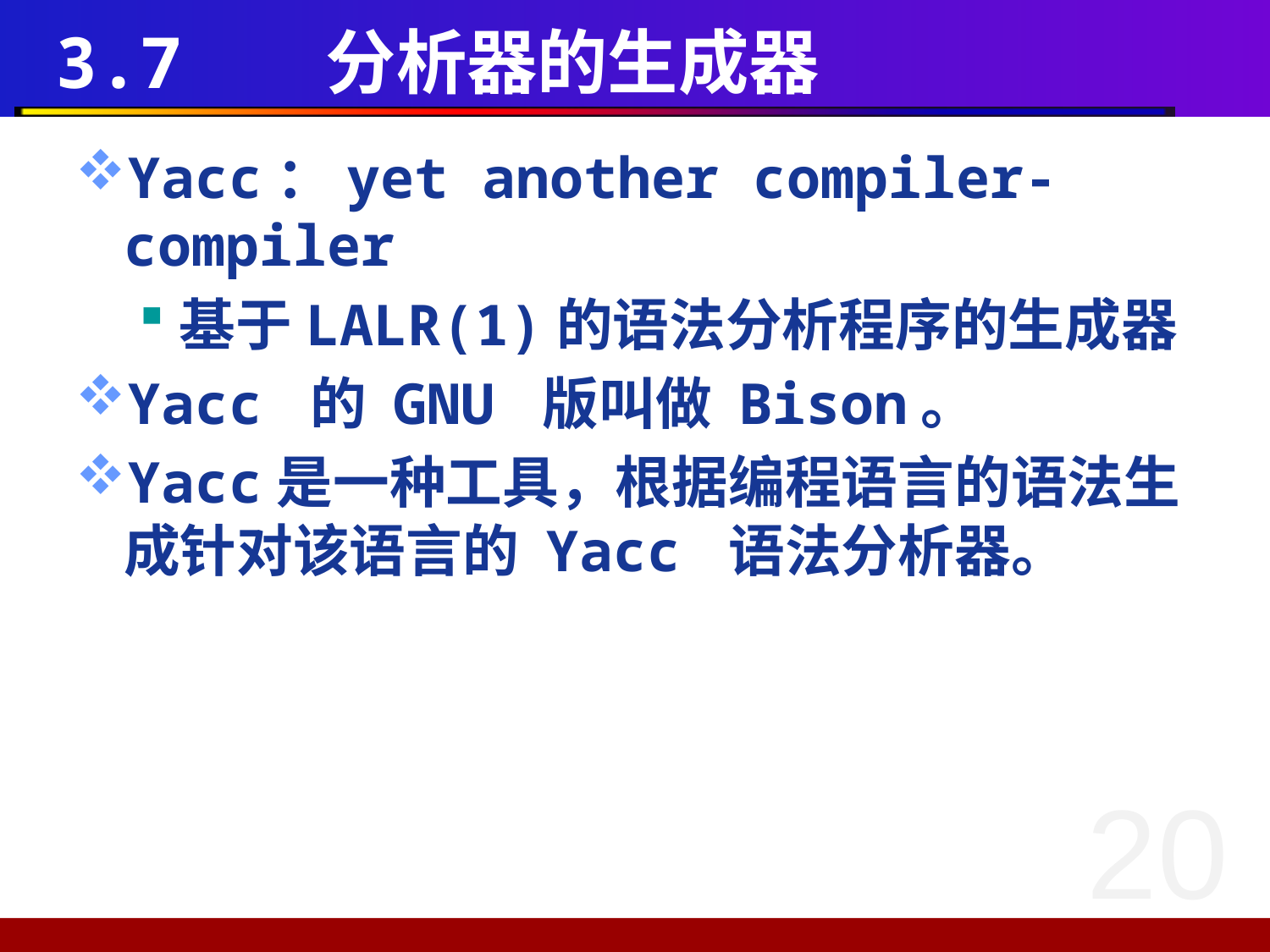

# 3.7   分析器的生成器
Yacc：yet another compiler-compiler
基于LALR(1)的语法分析程序的生成器
Yacc 的 GNU 版叫做 Bison。
Yacc是一种工具，根据编程语言的语法生成针对该语言的 Yacc 语法分析器。
20